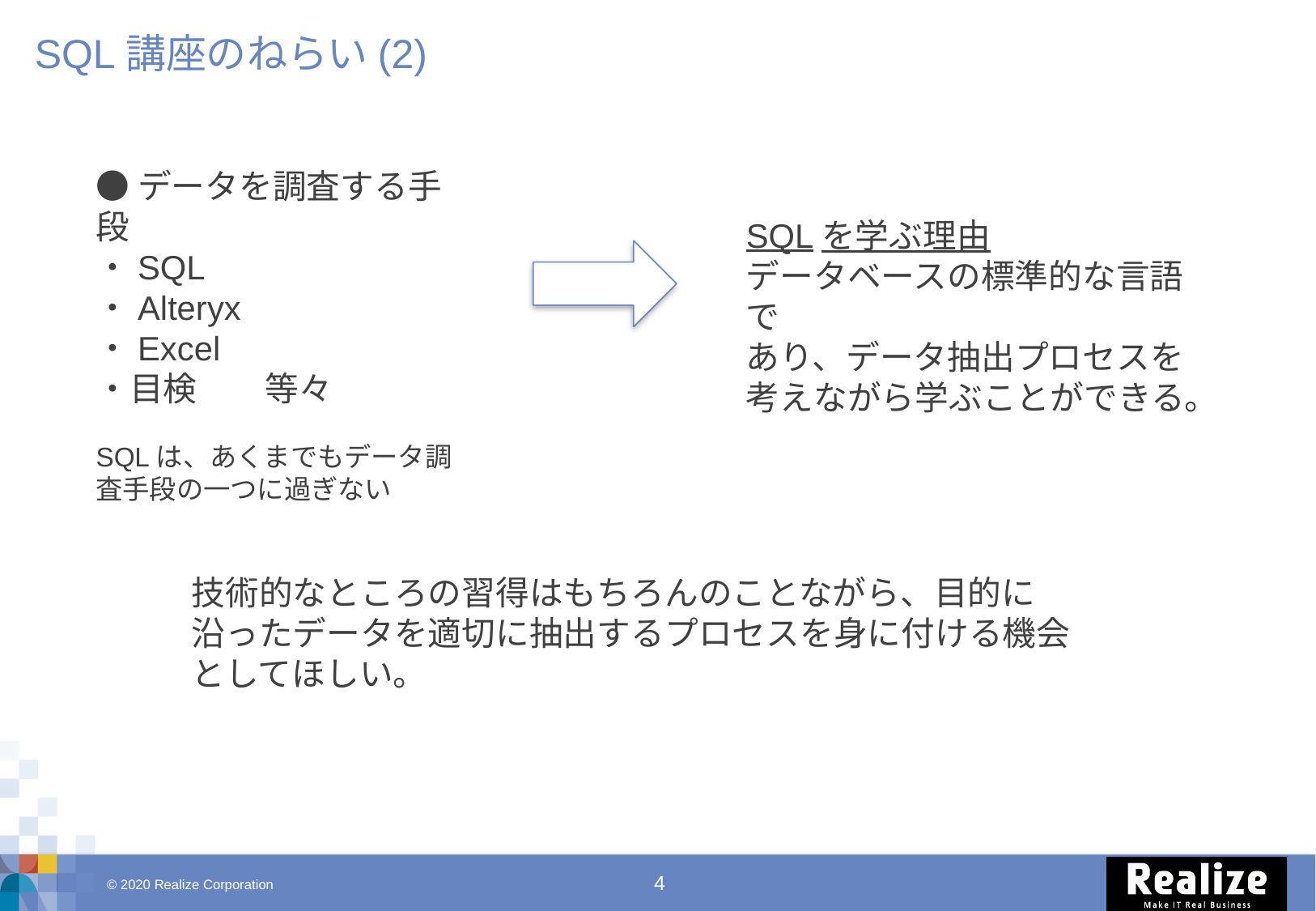

SQL講座のねらい(2)
●データを調査する手段
・SQL
・Alteryx
・Excel
・目検　　等々

SQLは、あくまでもデータ調査手段の一つに過ぎない

SQLを学ぶ理由
データベースの標準的な言語で
あり、データ抽出プロセスを考えながら学ぶことができる。

技術的なところの習得はもちろんのことながら、目的に沿ったデータを適切に抽出するプロセスを身に付ける機会としてほしい。